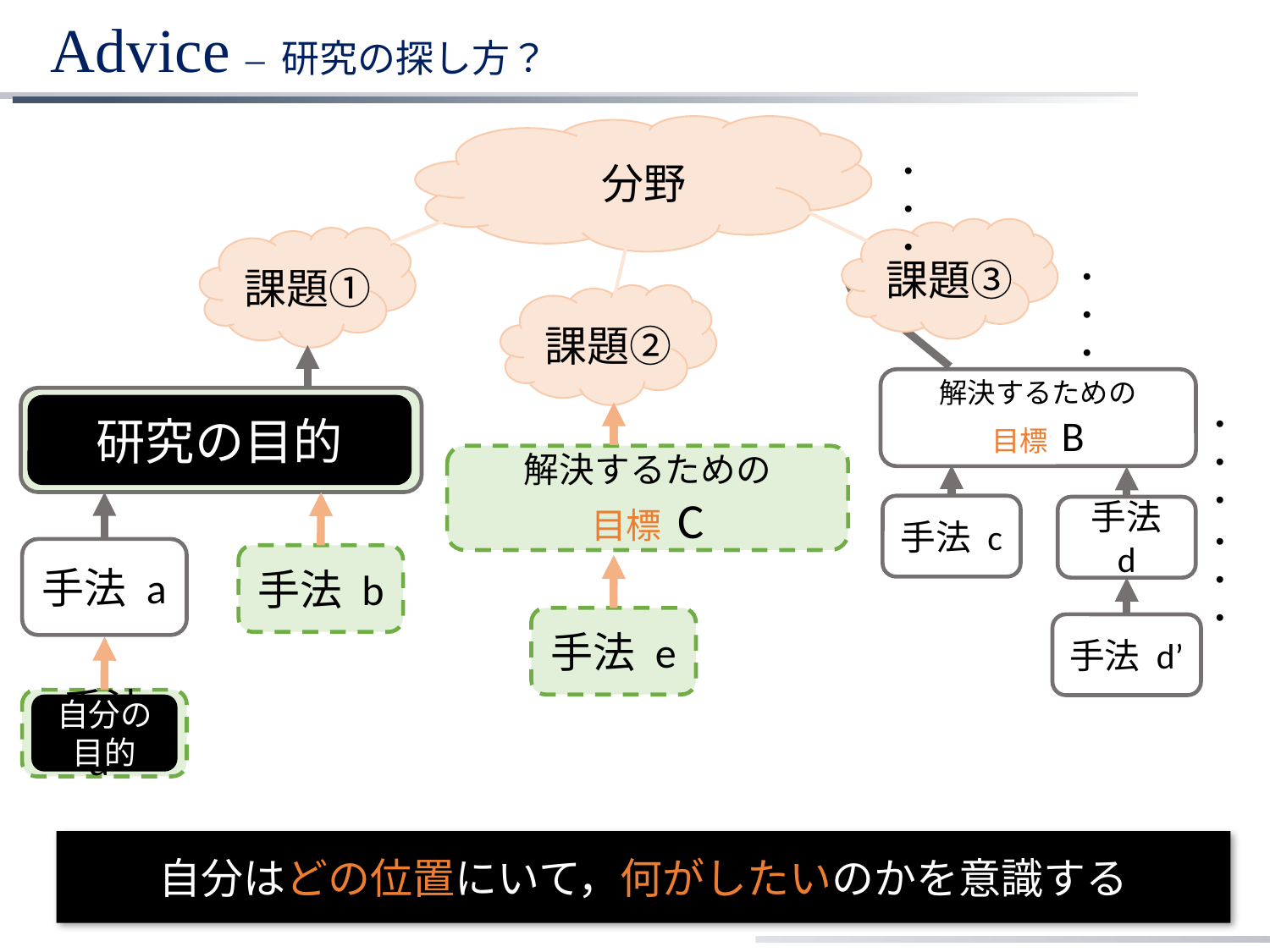

# Advice – 研究の探し方？

分野
・・・

課題①

課題③
・・・

課題②
解決するための
目標 B
・・・
解決するための目標 A
研究の目的
解決するための
目標 C
手法 c
手法 d
・・・
手法 d’
手法 a
手法 b
手法 e
手法 a’
自分の
目的
自分はどの位置にいて，何がしたいのかを意識する